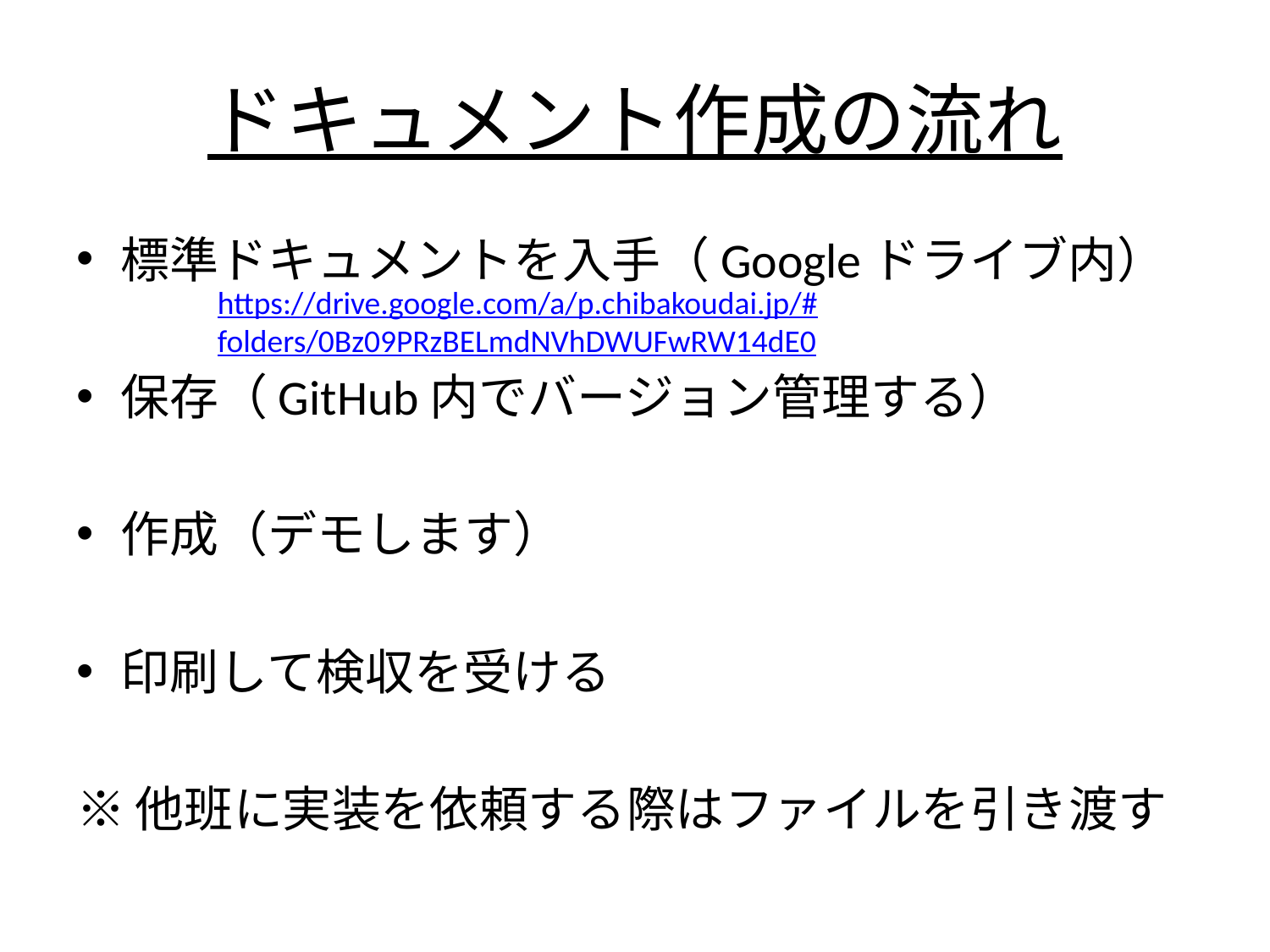

# ドキュメント作成の流れ
標準ドキュメントを入手（Googleドライブ内）

保存（GitHub内でバージョン管理する）

作成（デモします）

印刷して検収を受ける

※他班に実装を依頼する際はファイルを引き渡す
https://drive.google.com/a/p.chibakoudai.jp/#folders/0Bz09PRzBELmdNVhDWUFwRW14dE0